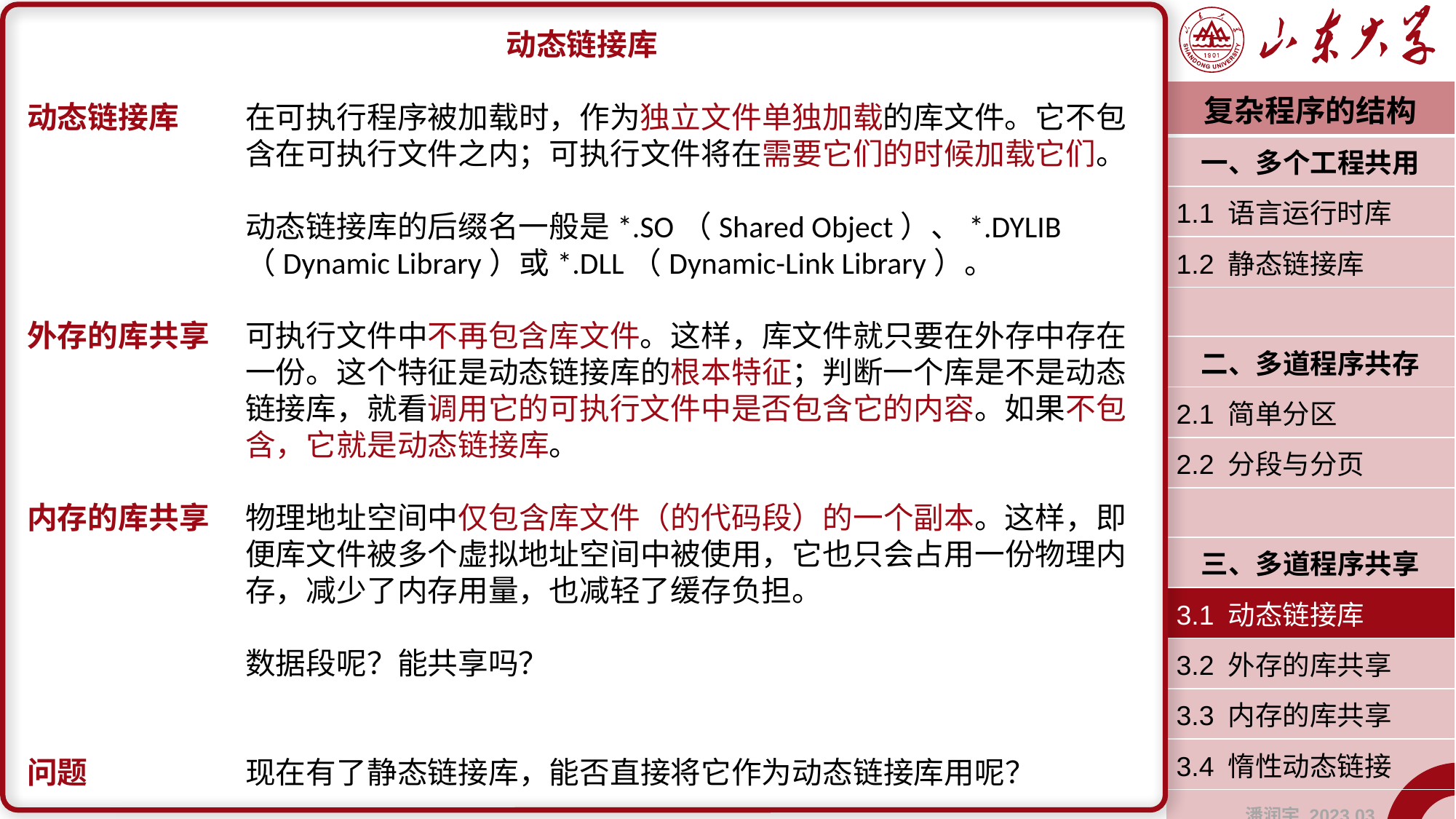

动态链接库

动态链接库	在可执行程序被加载时，作为独立文件单独加载的库文件。它不包		含在可执行文件之内；可执行文件将在需要它们的时候加载它们。

		动态链接库的后缀名一般是*.SO（Shared Object）、*.DYLIB			（Dynamic Library）或*.DLL（Dynamic-Link Library）。

外存的库共享	可执行文件中不再包含库文件。这样，库文件就只要在外存中存在		一份。这个特征是动态链接库的根本特征；判断一个库是不是动态		链接库，就看调用它的可执行文件中是否包含它的内容。如果不包		含，它就是动态链接库。

内存的库共享	物理地址空间中仅包含库文件（的代码段）的一个副本。这样，即		便库文件被多个虚拟地址空间中被使用，它也只会占用一份物理内		存，减少了内存用量，也减轻了缓存负担。

		数据段呢？能共享吗？

问题		现在有了静态链接库，能否直接将它作为动态链接库用呢？
| 复杂程序的结构 |
| --- |
| 一、多个工程共用 |
| 1.1 语言运行时库 |
| 1.2 静态链接库 |
|  |
| 二、多道程序共存 |
| 2.1 简单分区 |
| 2.2 分段与分页 |
|  |
| 三、多道程序共享 |
| 3.1 动态链接库 |
| 3.2 外存的库共享 |
| 3.3 内存的库共享 |
| 3.4 惰性动态链接 |
| 潘润宇 2023.03 |